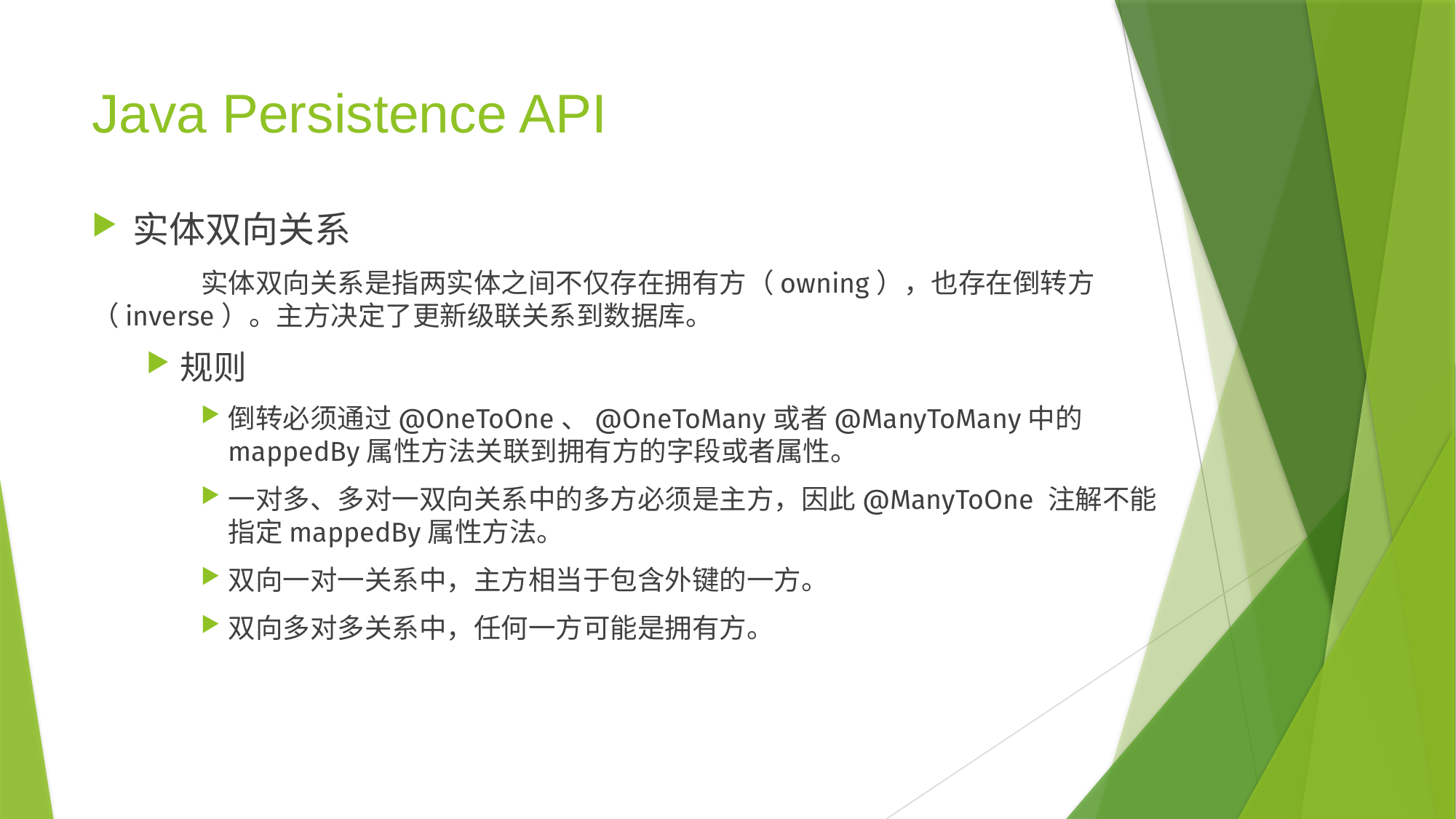

# Java Persistence API
实体双向关系
	实体双向关系是指两实体之间不仅存在拥有方（owning），也存在倒转方（inverse）。主方决定了更新级联关系到数据库。
规则
倒转必须通过@OneToOne、@OneToMany或者@ManyToMany中的mappedBy属性方法关联到拥有方的字段或者属性。
一对多、多对一双向关系中的多方必须是主方，因此@ManyToOne 注解不能指定mappedBy属性方法。
双向一对一关系中，主方相当于包含外键的一方。
双向多对多关系中，任何一方可能是拥有方。